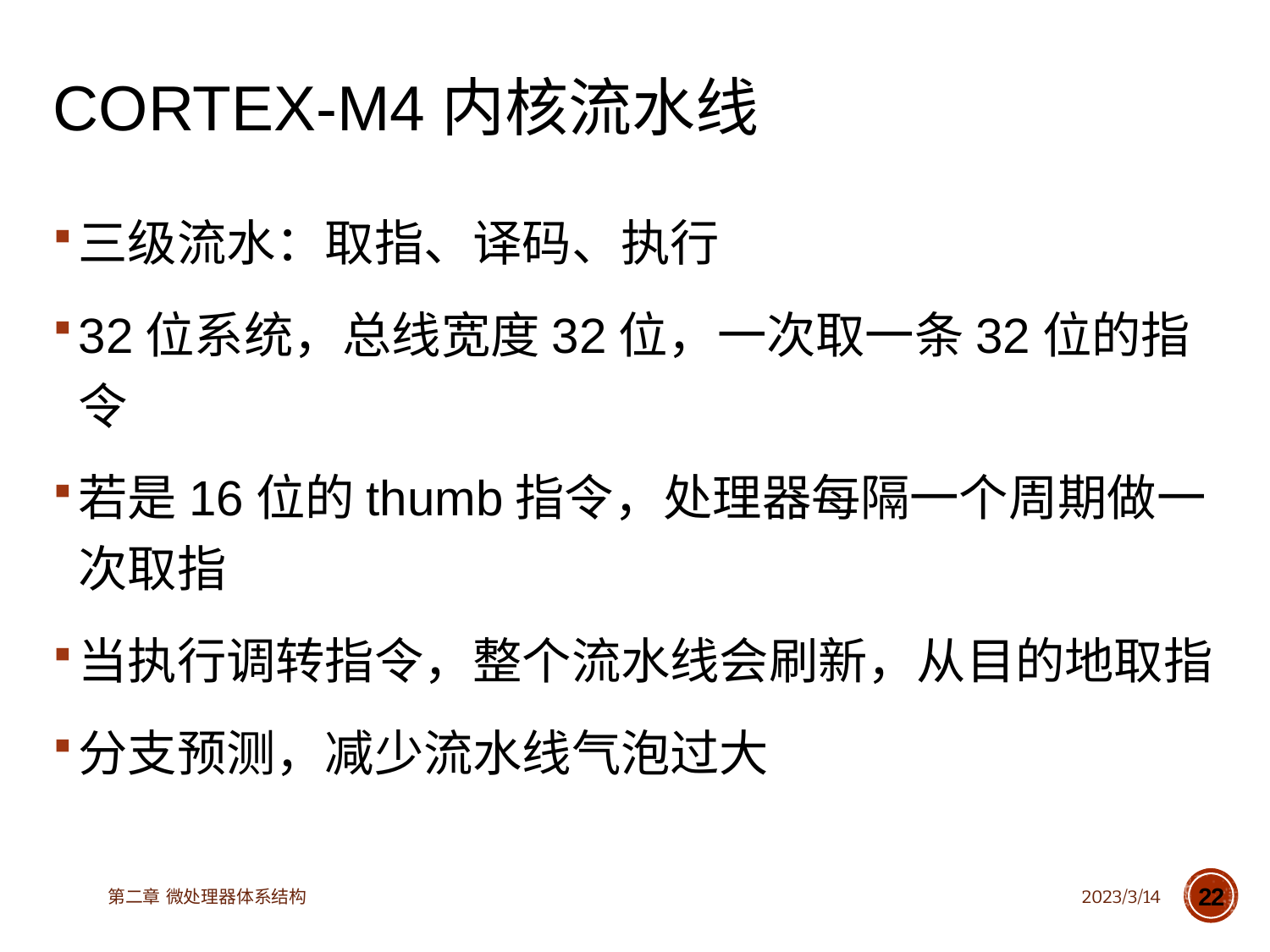

# Cortex-M4内核流水线
三级流水：取指、译码、执行
32位系统，总线宽度32位，一次取一条32位的指令
若是16位的thumb指令，处理器每隔一个周期做一次取指
当执行调转指令，整个流水线会刷新，从目的地取指
分支预测，减少流水线气泡过大
第二章 微处理器体系结构
2023/3/14
22